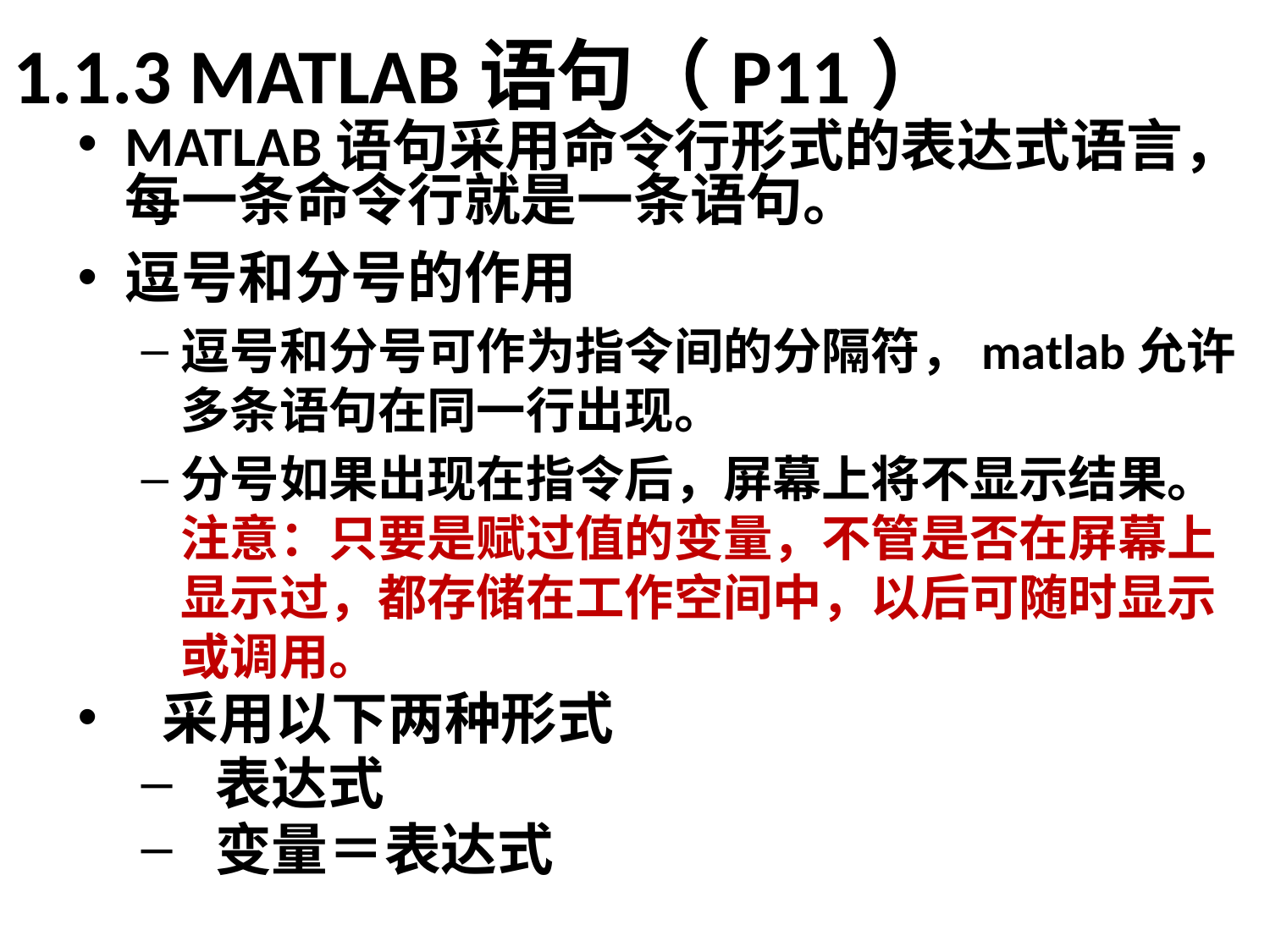

# 1.1.3 MATLAB语句（P11）
MATLAB语句采用命令行形式的表达式语言，每一条命令行就是一条语句。
逗号和分号的作用
逗号和分号可作为指令间的分隔符，matlab允许多条语句在同一行出现。
分号如果出现在指令后，屏幕上将不显示结果。注意：只要是赋过值的变量，不管是否在屏幕上显示过，都存储在工作空间中，以后可随时显示或调用。
采用以下两种形式
表达式
变量＝表达式